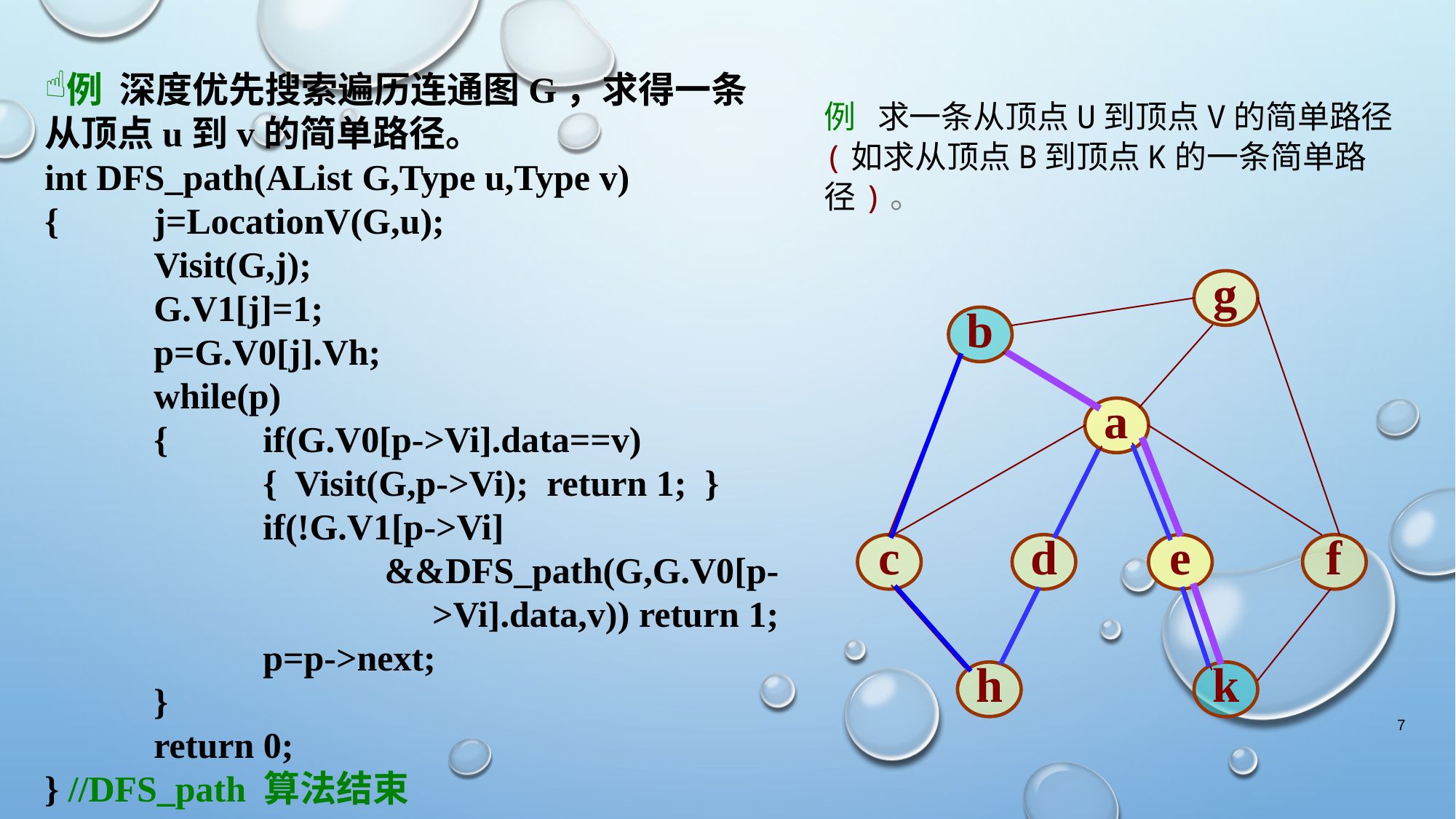

例  深度优先搜索遍历连通图G，求得一条从顶点u到v的简单路径。
int DFS_path(AList G,Type u,Type v)
{	j=LocationV(G,u);
	Visit(G,j);
	G.V1[j]=1;
	p=G.V0[j].Vh;
	while(p)
	{	if(G.V0[p->Vi].data==v)
		{  Visit(G,p->Vi);  return 1;  }
		if(!G.V1[p->Vi]
		&&DFS_path(G,G.V0[p->Vi].data,v)) return 1;
		p=p->next;
	}
	return 0;
} //DFS_path 算法结束
例   求一条从顶点u到顶点v的简单路径 (如求从顶点b到顶点k的一条简单路径)。
g

b

a

c
d
e
f

h
k
7